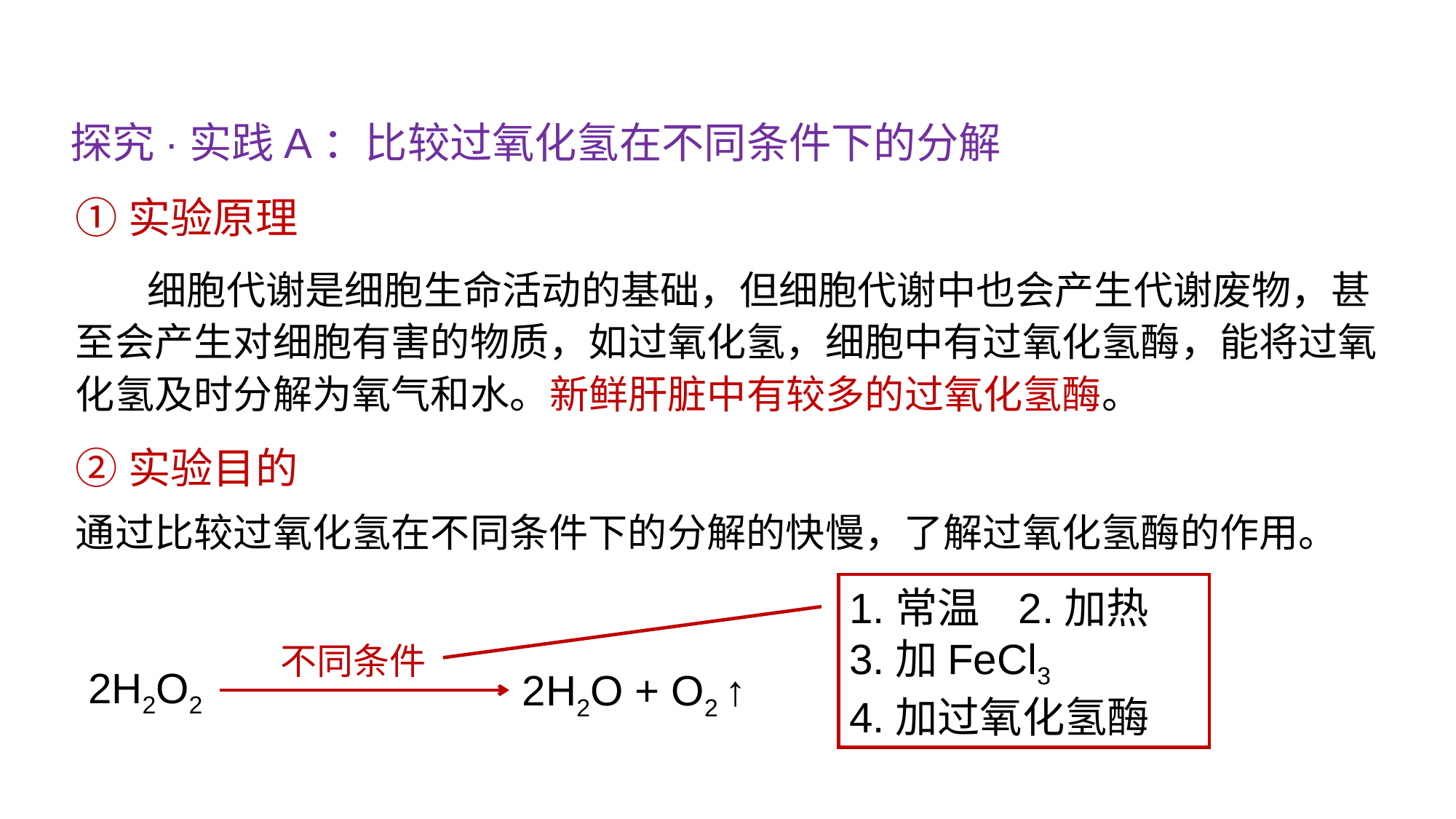

探究·实践A：比较过氧化氢在不同条件下的分解
①实验原理
       细胞代谢是细胞生命活动的基础，但细胞代谢中也会产生代谢废物，甚至会产生对细胞有害的物质，如过氧化氢，细胞中有过氧化氢酶，能将过氧化氢及时分解为氧气和水。新鲜肝脏中有较多的过氧化氢酶。
②实验目的
通过比较过氧化氢在不同条件下的分解的快慢，了解过氧化氢酶的作用。
1.常温   2.加热
3.加FeCl3
4.加过氧化氢酶.
不同条件
2H2O2
2H2O + O2 ↑